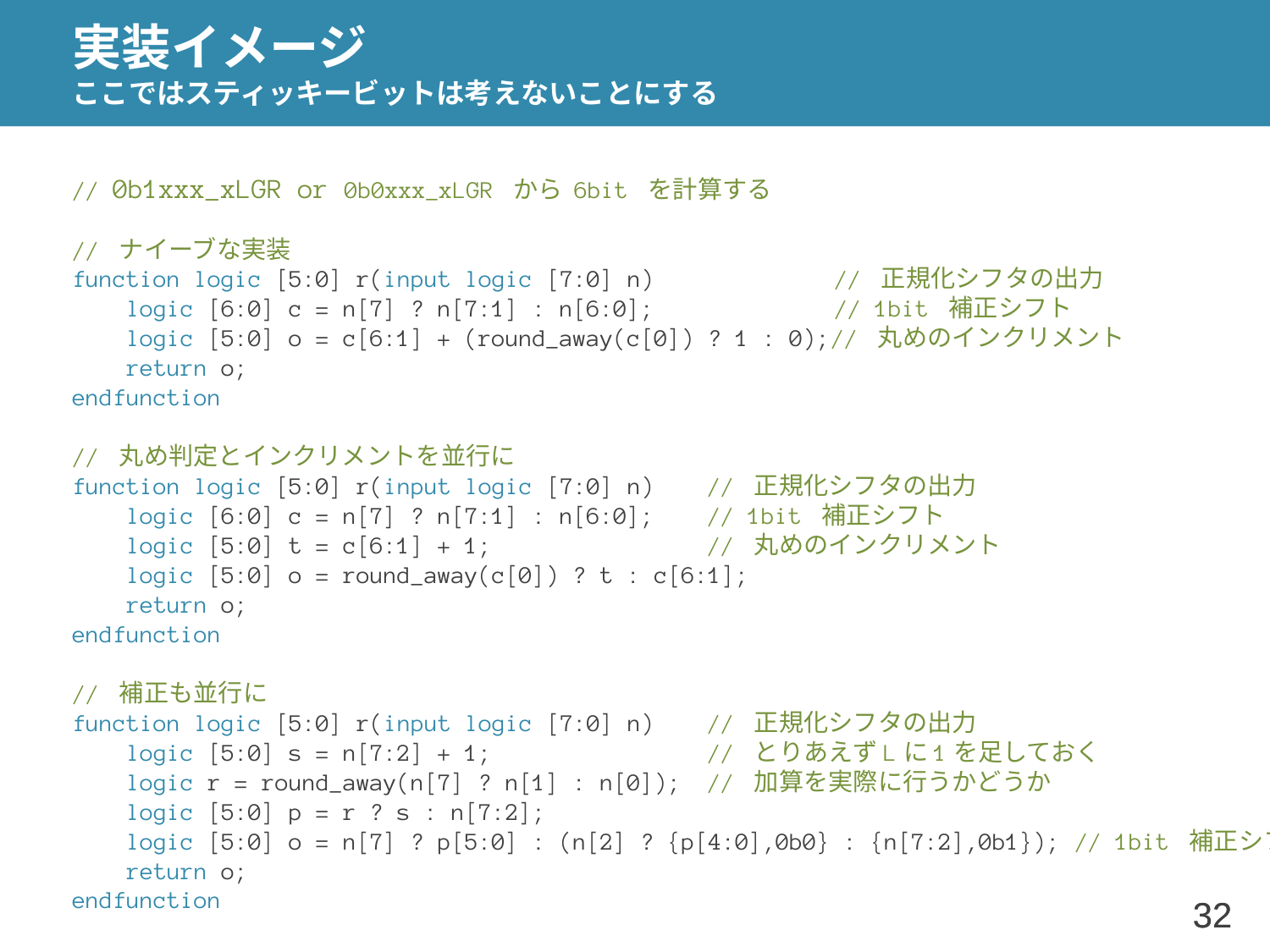

# 実装イメージ ここではスティッキービットは考えないことにする
// 0b1xxx_xLGR or 0b0xxx_xLGR から 6bit を計算する

// ナイーブな実装
function logic [5:0] r(input logic [7:0] n)		// 正規化シフタの出力
    logic [6:0] c = n[7] ? n[7:1] : n[6:0];		// 1bit 補正シフト
    logic [5:0] o = c[6:1] + (round_away(c[0]) ? 1 : 0);// 丸めのインクリメント
    return o;
endfunction

// 丸め判定とインクリメントを並行に
function logic [5:0] r(input logic [7:0] n)	// 正規化シフタの出力
    logic [6:0] c = n[7] ? n[7:1] : n[6:0];	// 1bit 補正シフト
    logic [5:0] t = c[6:1] + 1; 		// 丸めのインクリメント
    logic [5:0] o = round_away(c[0]) ? t : c[6:1];
    return o;
endfunction

// 補正も並行に
function logic [5:0] r(input logic [7:0] n)	// 正規化シフタの出力
    logic [5:0] s = n[7:2] + 1; 		// とりあえずLに1を足しておく
    logic r = round_away(n[7] ? n[1] : n[0]);	// 加算を実際に行うかどうか
    logic [5:0] p = r ? s : n[7:2];
    logic [5:0] o = n[7] ? p[5:0] : (n[2] ? {p[4:0],0b0} : {n[7:2],0b1}); // 1bit 補正シフト
    return o;
endfunction